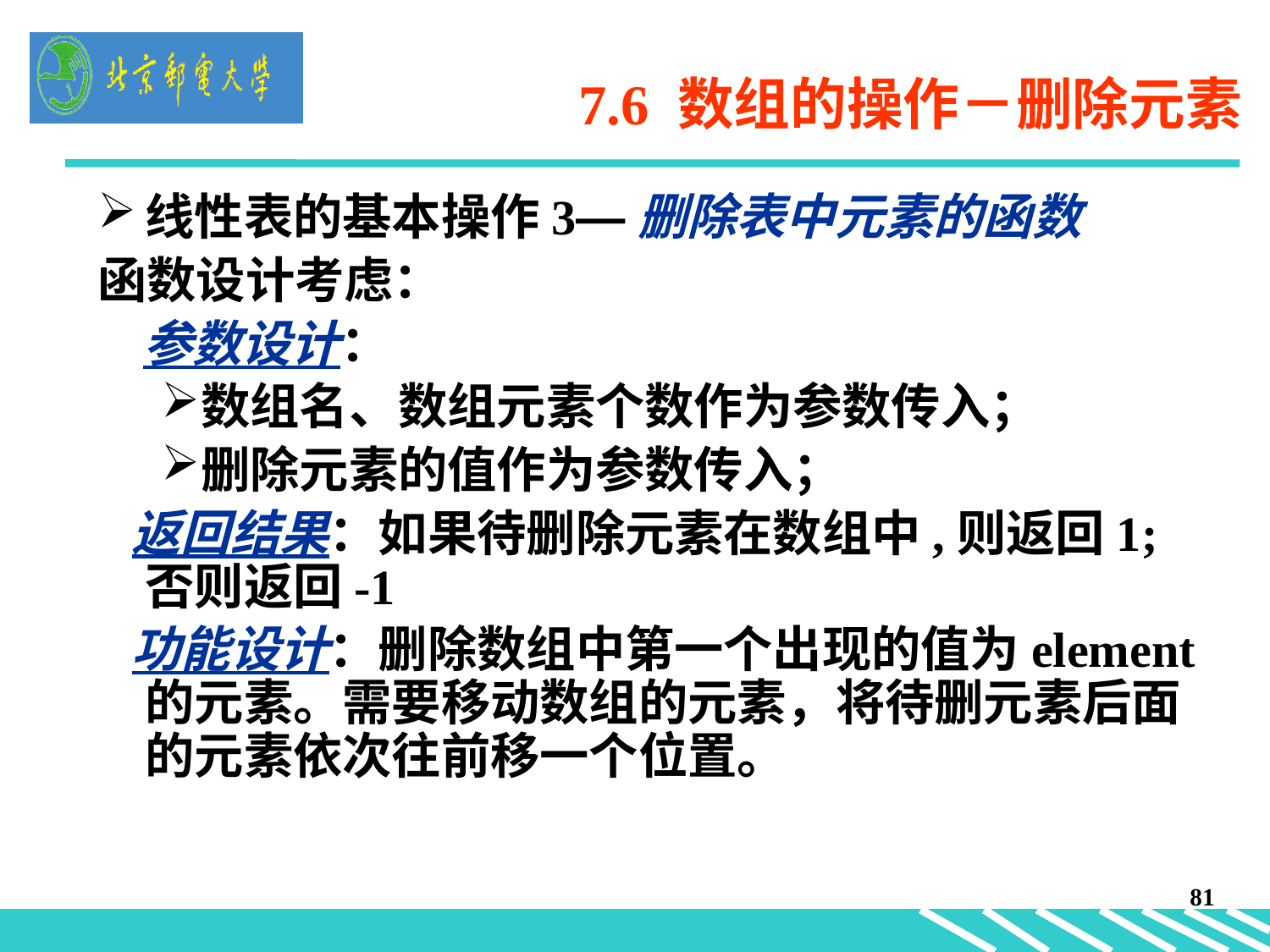

7.6 数组的操作－删除元素
线性表的基本操作3—删除表中元素的函数
函数设计考虑：
   参数设计：
数组名、数组元素个数作为参数传入；
删除元素的值作为参数传入；
  返回结果：如果待删除元素在数组中,则返回1;否则返回-1
  功能设计：删除数组中第一个出现的值为element的元素。需要移动数组的元素，将待删元素后面的元素依次往前移一个位置。

81